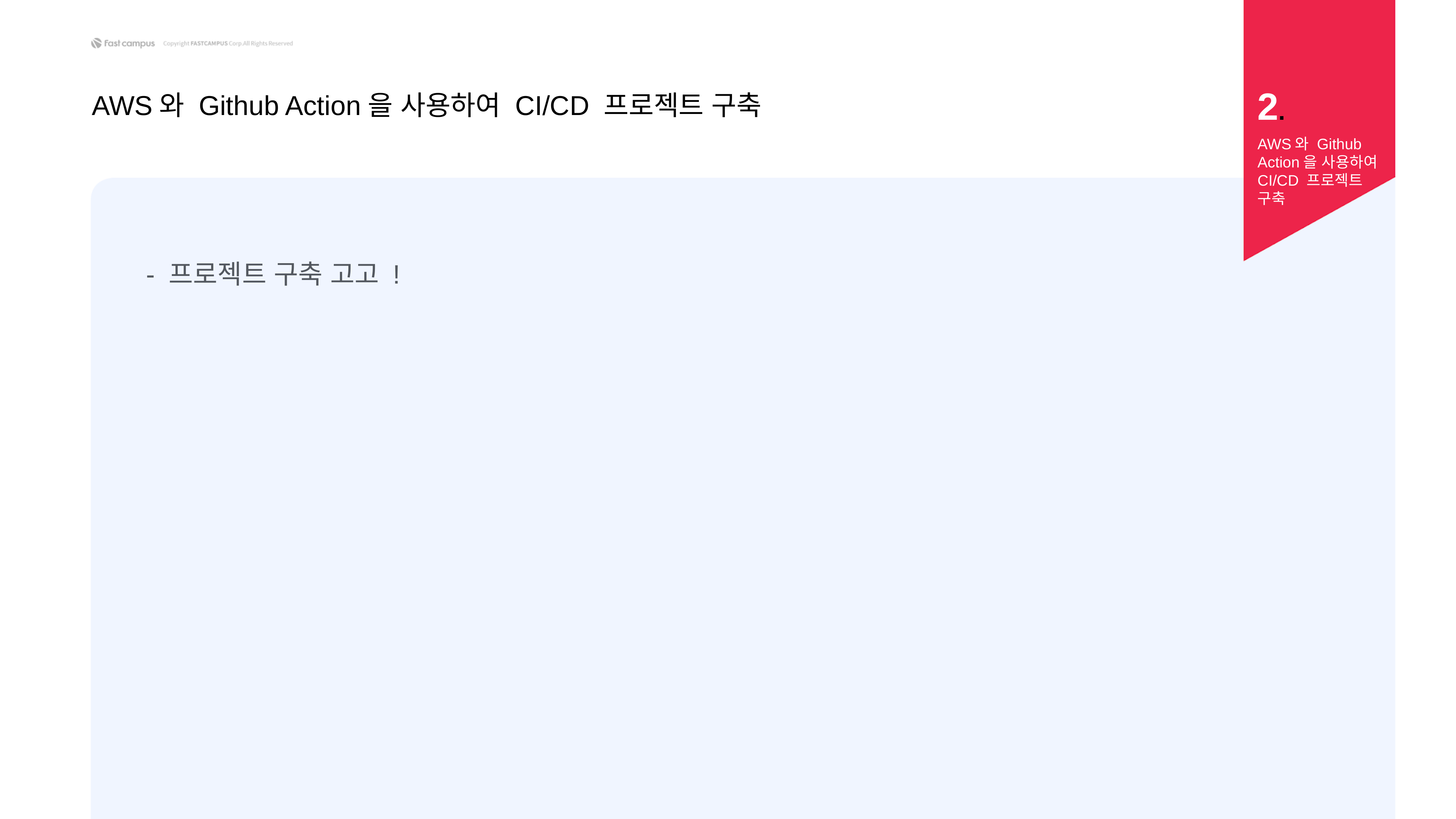

2.
AWS와 Github Action을 사용하여 CI/CD 프로젝트 구축
AWS와 Github Action을 사용하여 CI/CD 프로젝트 구축

- 프로젝트 구축 고고 !